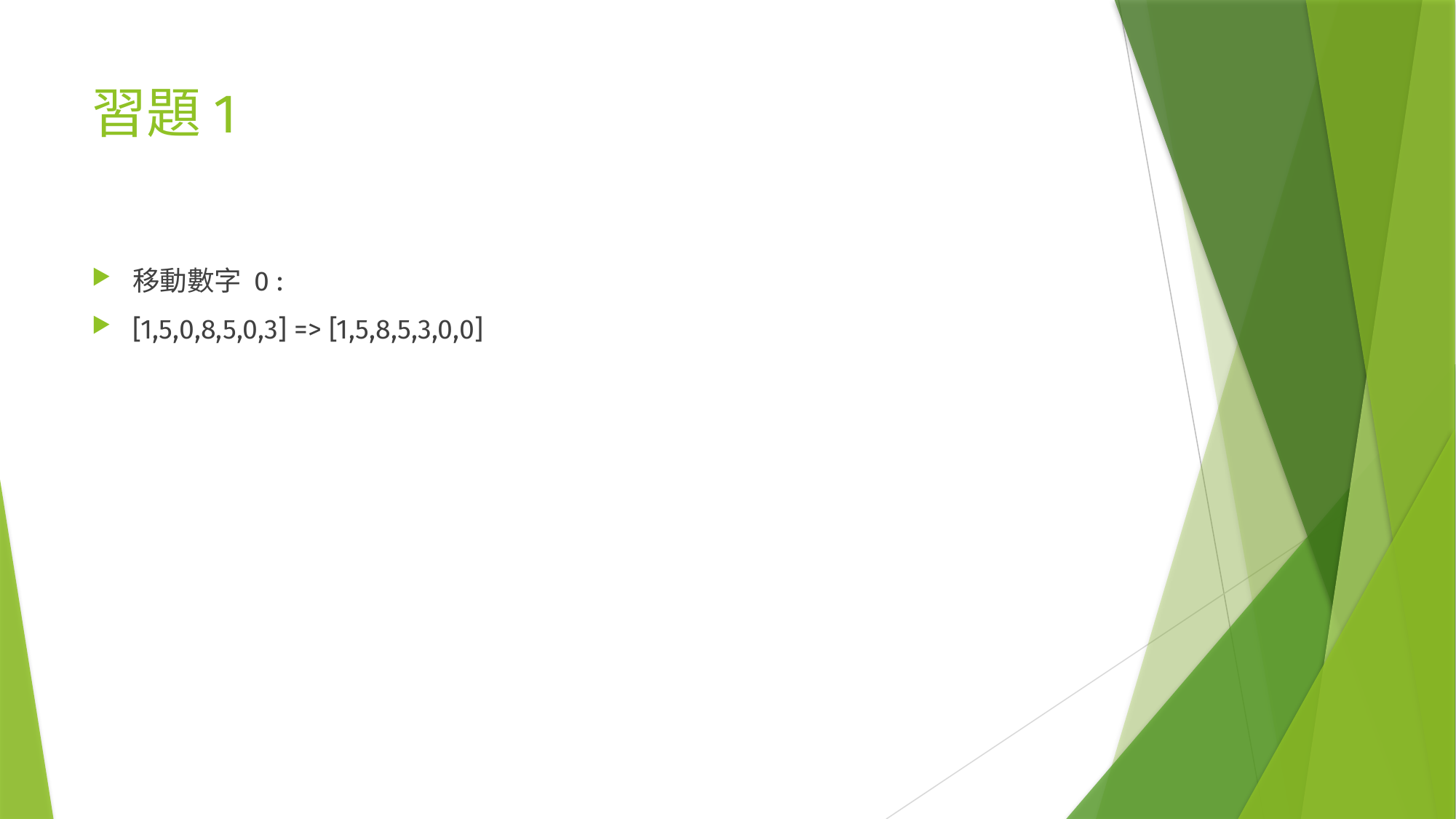

# 習題1
移動數字 0 :
[1,5,0,8,5,0,3] => [1,5,8,5,3,0,0]